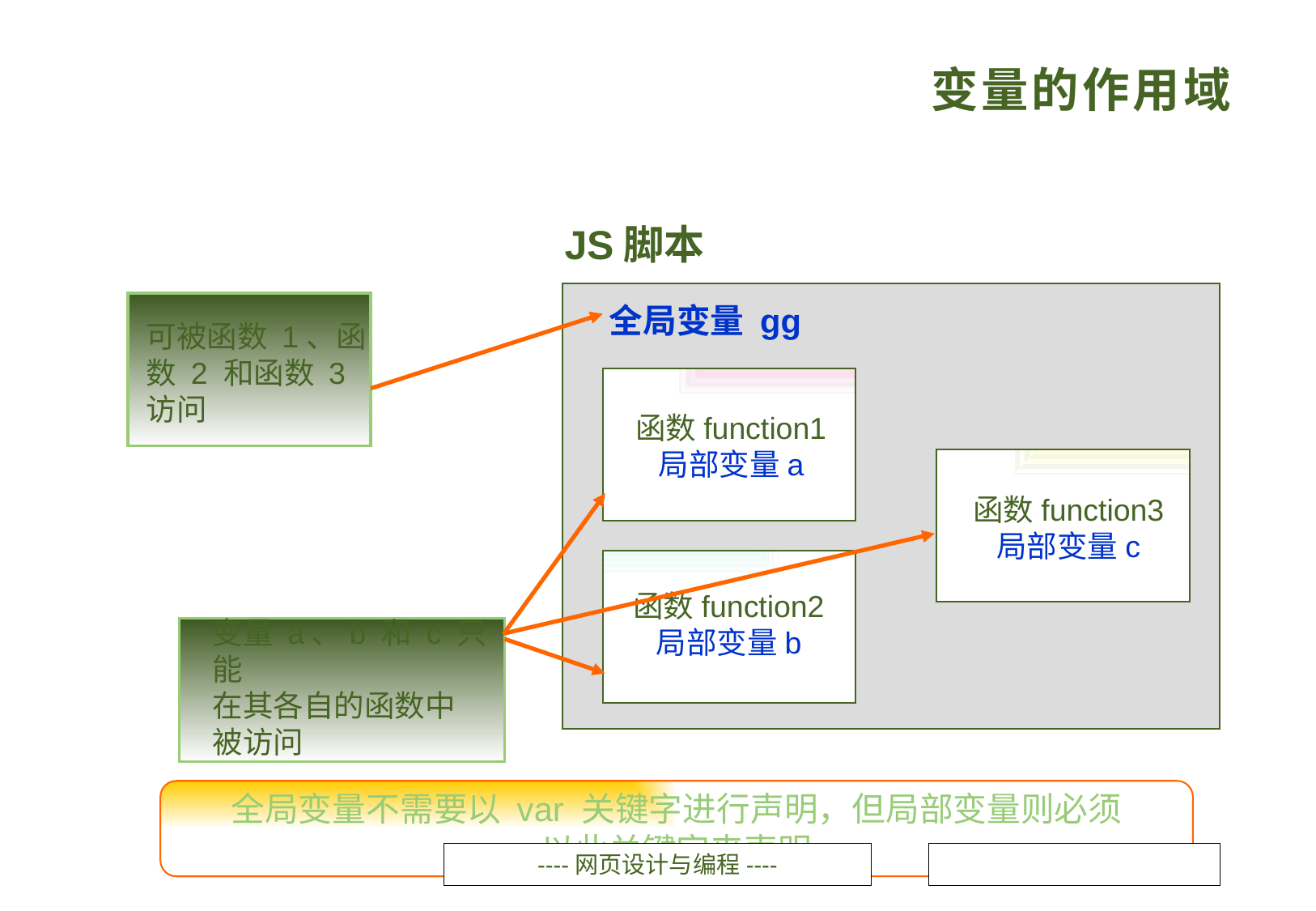

# 变量的作用域

JS脚本

全局变量 gg
可被函数 1、函数 2 和函数 3 访问

函数function1
局部变量a

函数function3
局部变量c

函数function2
局部变量b

变量 a、b 和 c 只能
在其各自的函数中
被访问

全局变量不需要以 var 关键字进行声明，但局部变量则必须
以此关键字来声明
----网页设计与编程----
31